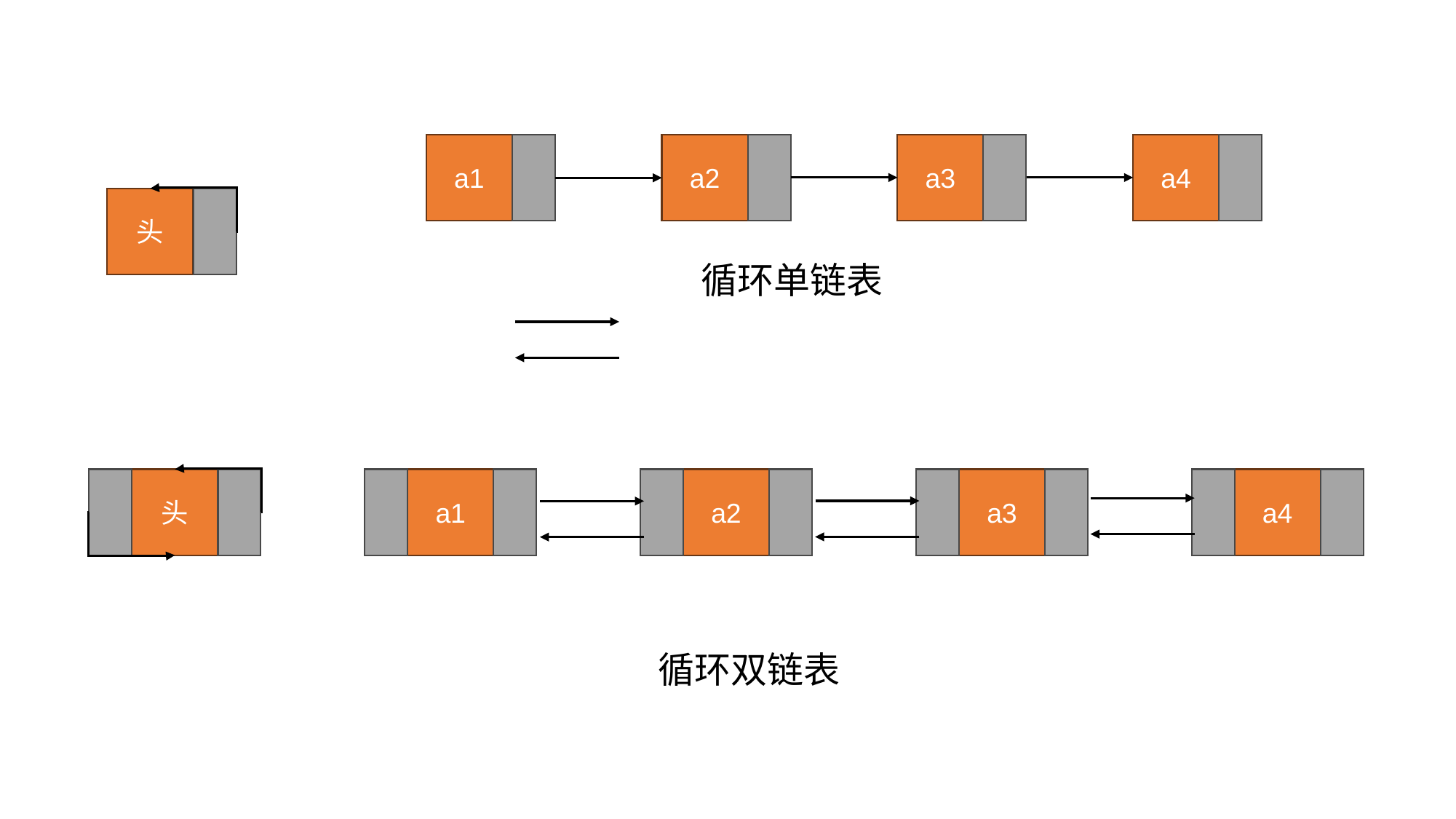

a1

a2

a3

a4

头

循环单链表

头

a1

a2

a3

a4

循环双链表